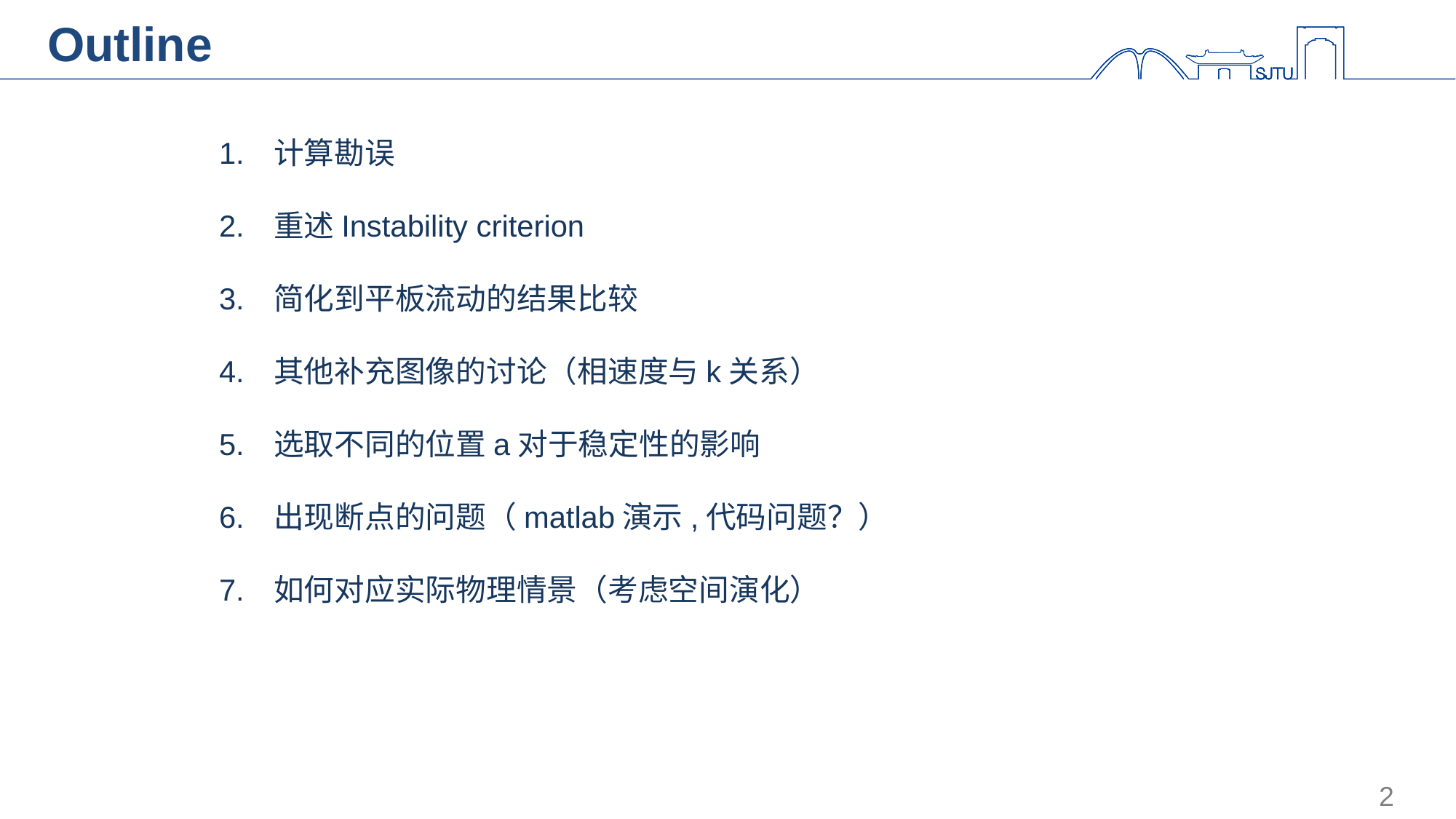

# Outline
计算勘误

重述Instability criterion

简化到平板流动的结果比较

其他补充图像的讨论（相速度与k关系）

选取不同的位置a对于稳定性的影响

出现断点的问题（matlab演示,代码问题？）

如何对应实际物理情景（考虑空间演化）